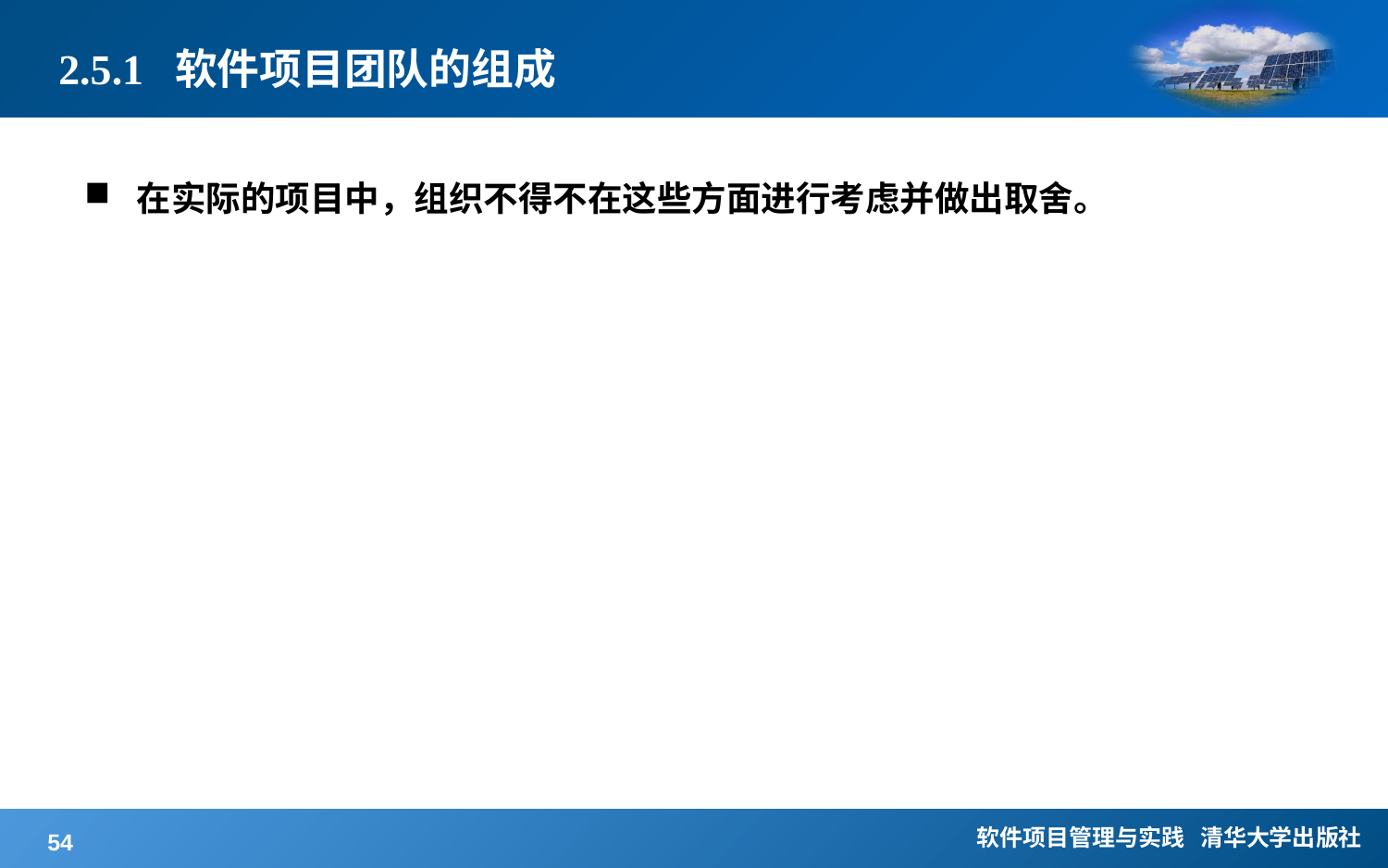

# 2.5.1  软件项目团队的组成
在实际的项目中，组织不得不在这些方面进行考虑并做出取舍。